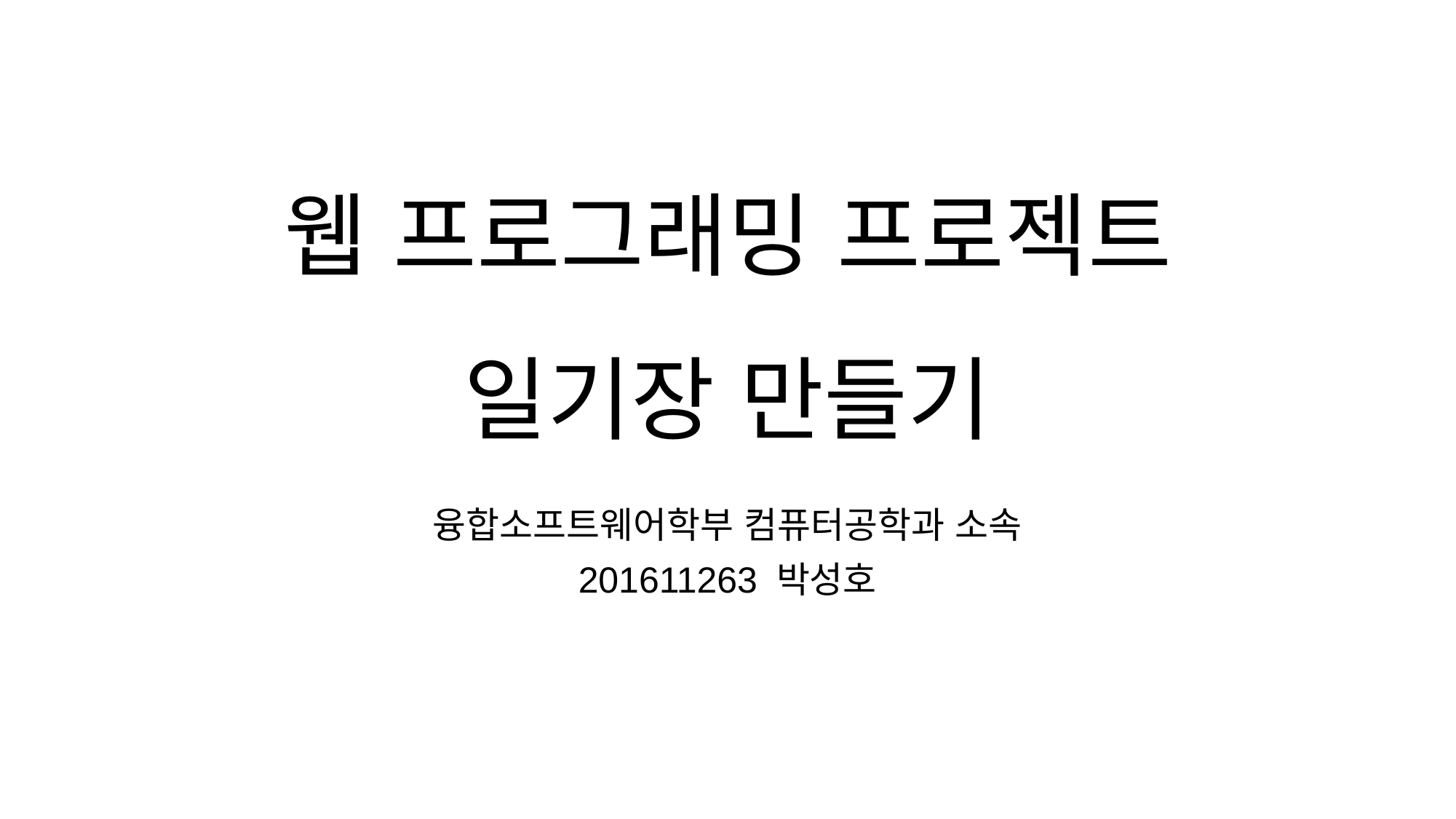

# 웹 프로그래밍 프로젝트 일기장 만들기
융합소프트웨어학부 컴퓨터공학과 소속
201611263 박성호